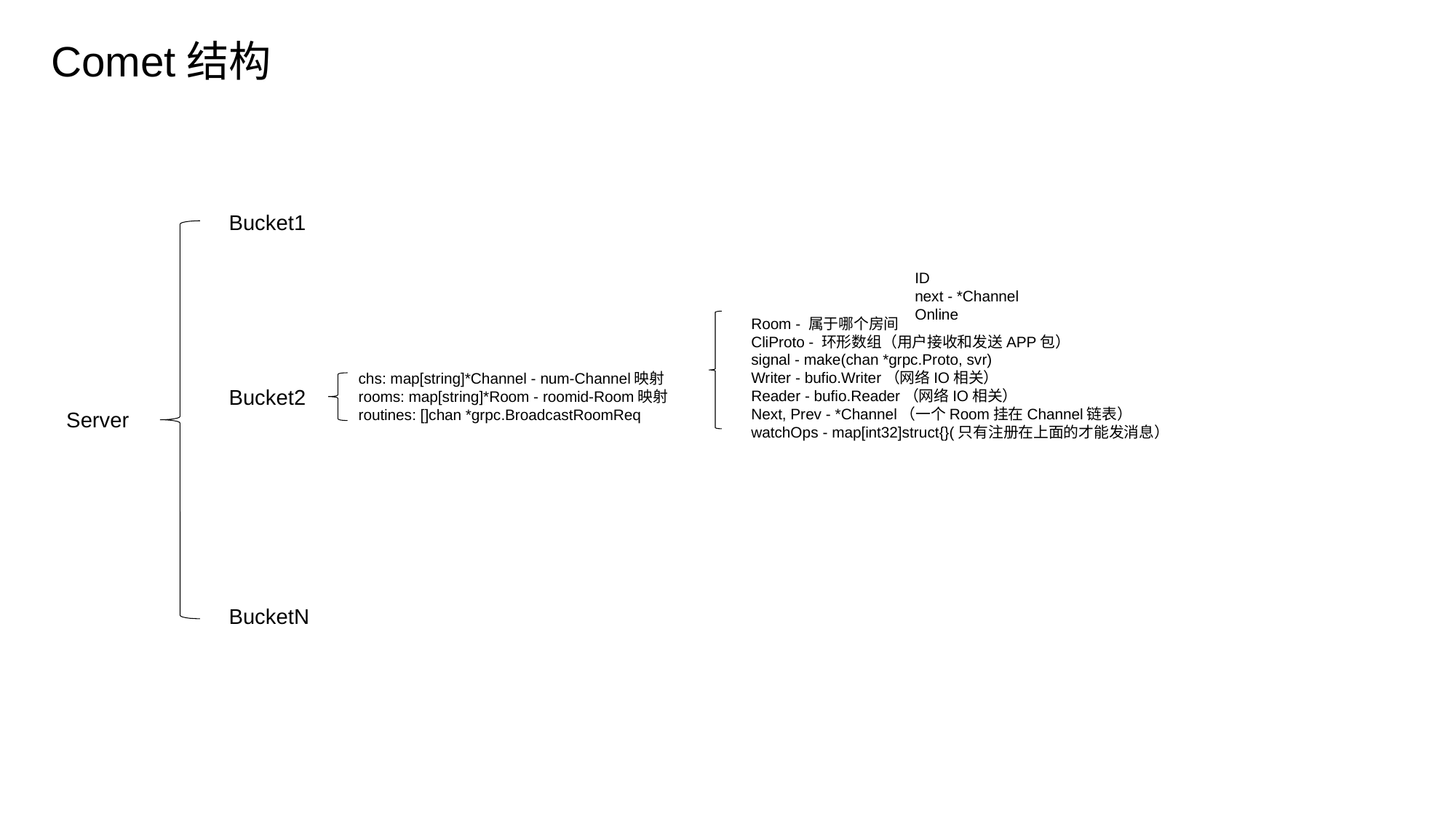

Comet结构
Bucket1

ID
next - *Channel
Online
Room - 属于哪个房间
CliProto - 环形数组（用户接收和发送APP包）
signal - make(chan *grpc.Proto, svr)
Writer - bufio.Writer（网络IO相关）
Reader - bufio.Reader（网络IO相关）
Next, Prev - *Channel（一个Room挂在Channel链表）
watchOps - map[int32]struct{}(只有注册在上面的才能发消息）

chs: map[string]*Channel - num-Channel映射
rooms: map[string]*Room - roomid-Room映射
routines: []chan *grpc.BroadcastRoomReq

Bucket2
Server
BucketN